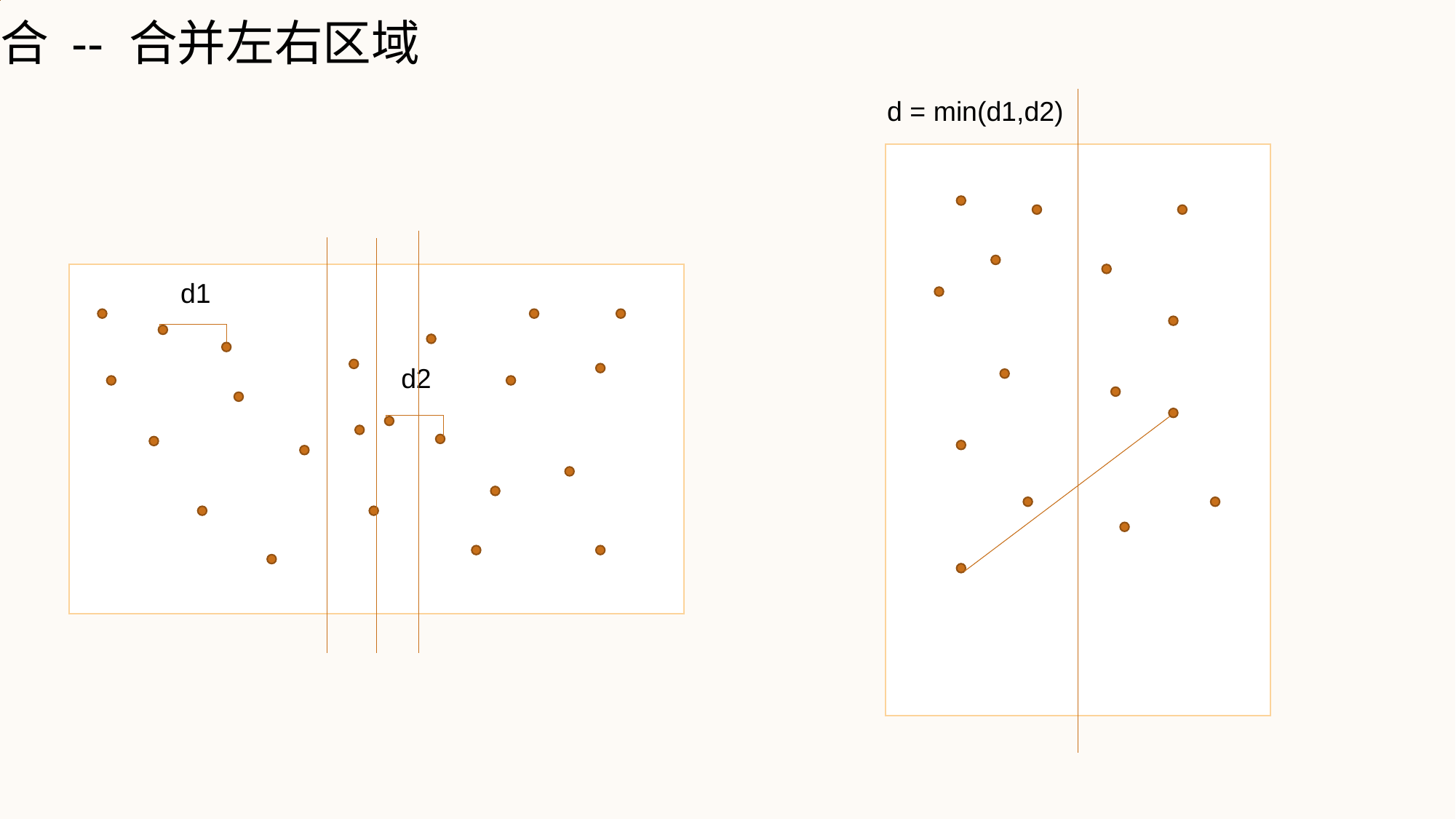

合 -- 合并左右区域
d = min(d1,d2)

d1

d2